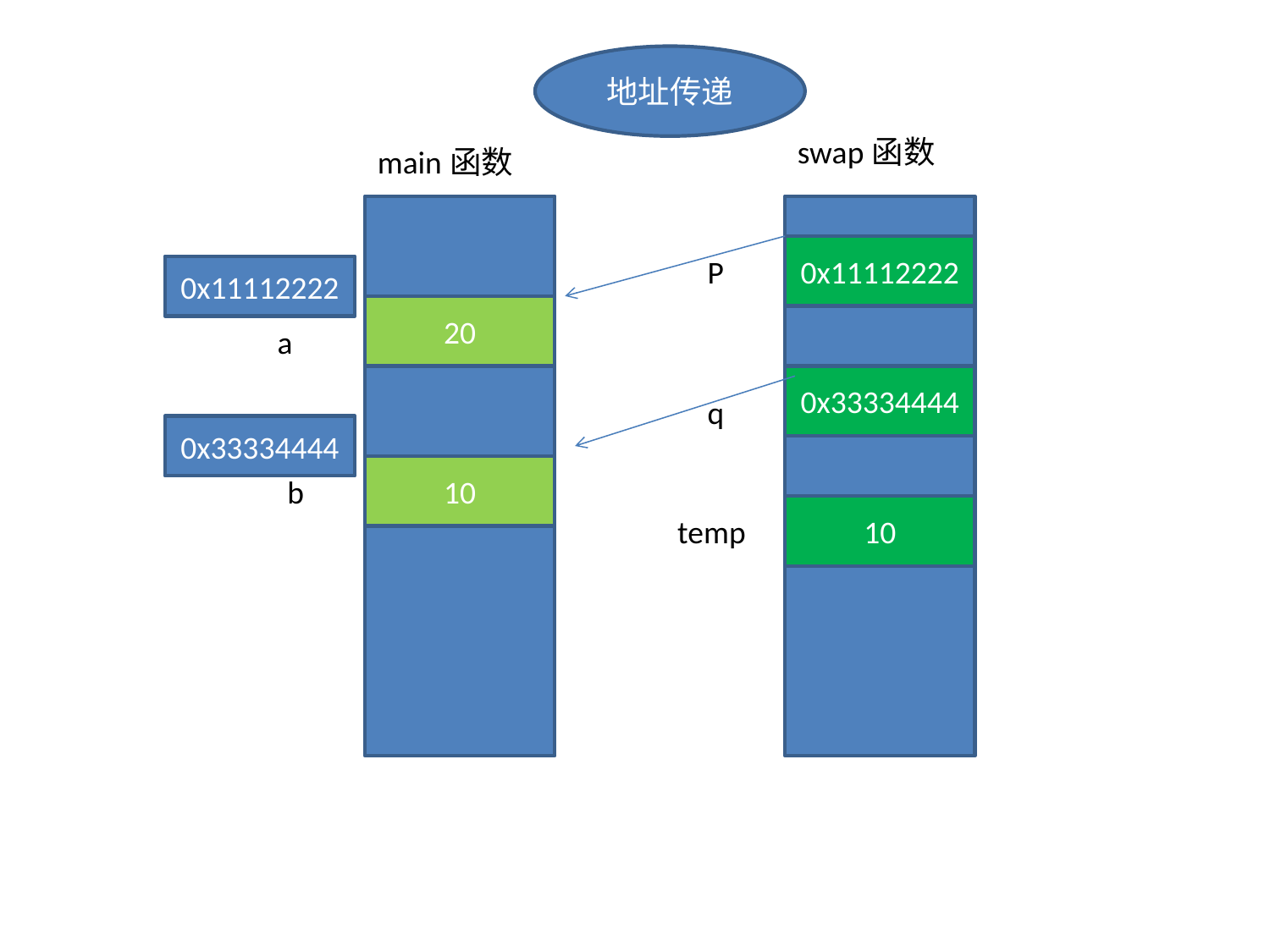

地址传递
swap函数
main函数

0x11112222
P
0x11112222
20
a
0x33334444
q
0x33334444
10
b
10
temp